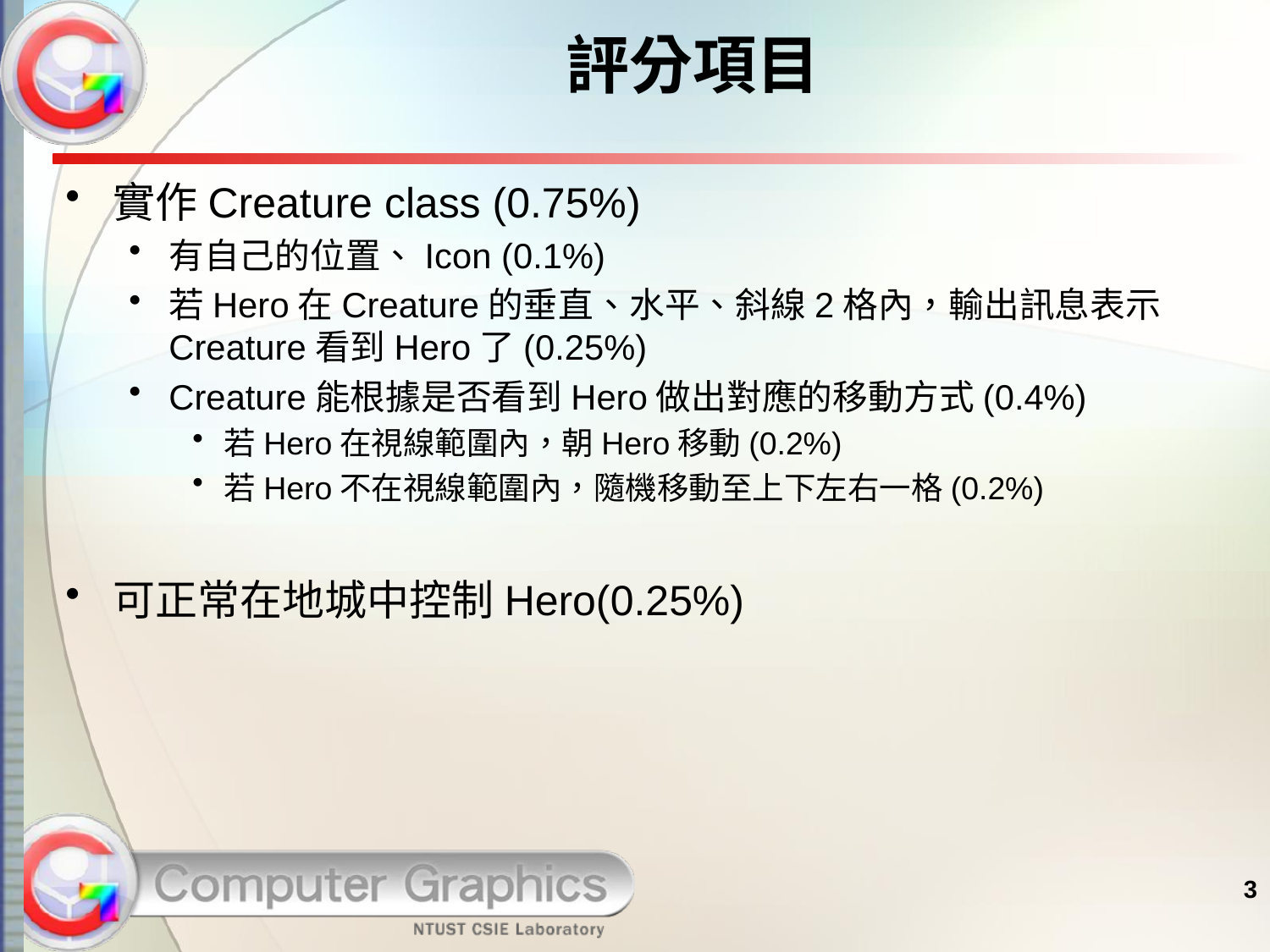

# 評分項目
實作Creature class (0.75%)
有自己的位置、Icon (0.1%)
若Hero在Creature的垂直、水平、斜線2格內，輸出訊息表示Creature看到Hero了(0.25%)
Creature能根據是否看到Hero做出對應的移動方式(0.4%)
若Hero在視線範圍內，朝Hero移動(0.2%)
若Hero不在視線範圍內，隨機移動至上下左右一格(0.2%)

可正常在地城中控制Hero(0.25%)
3